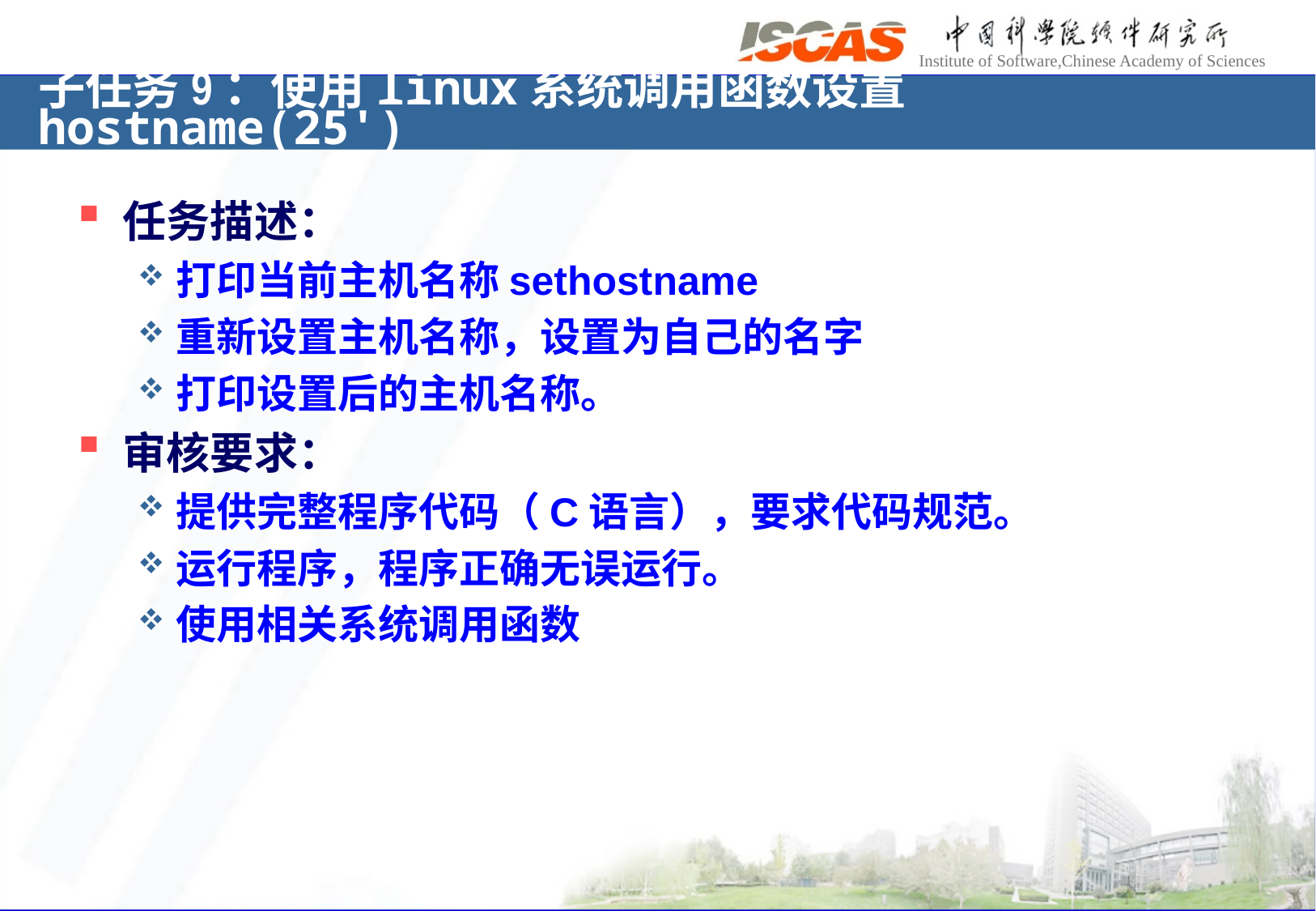

# 子任务9：使用linux系统调用函数设置hostname(25')
任务描述：
打印当前主机名称sethostname
重新设置主机名称，设置为自己的名字
打印设置后的主机名称。
审核要求：
提供完整程序代码（C语言），要求代码规范。
运行程序，程序正确无误运行。
使用相关系统调用函数